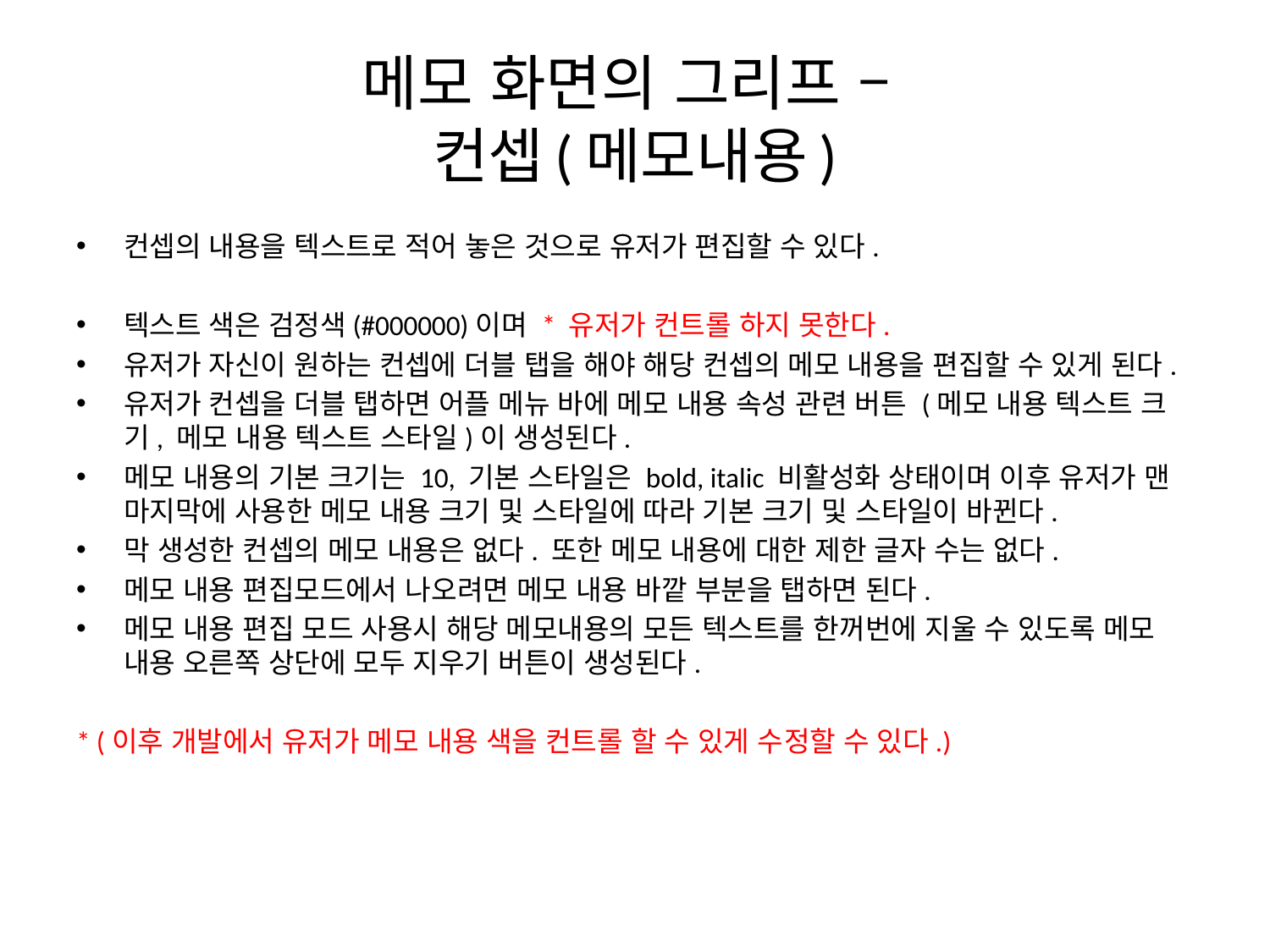

# 메모 화면의 그리프 – 컨셉(메모내용)
컨셉의 내용을 텍스트로 적어 놓은 것으로 유저가 편집할 수 있다.

텍스트 색은 검정색(#000000)이며 * 유저가 컨트롤 하지 못한다.
유저가 자신이 원하는 컨셉에 더블 탭을 해야 해당 컨셉의 메모 내용을 편집할 수 있게 된다.
유저가 컨셉을 더블 탭하면 어플 메뉴 바에 메모 내용 속성 관련 버튼 (메모 내용 텍스트 크기, 메모 내용 텍스트 스타일)이 생성된다.
메모 내용의 기본 크기는 10, 기본 스타일은 bold, italic 비활성화 상태이며 이후 유저가 맨 마지막에 사용한 메모 내용 크기 및 스타일에 따라 기본 크기 및 스타일이 바뀐다.
막 생성한 컨셉의 메모 내용은 없다. 또한 메모 내용에 대한 제한 글자 수는 없다.
메모 내용 편집모드에서 나오려면 메모 내용 바깥 부분을 탭하면 된다.
메모 내용 편집 모드 사용시 해당 메모내용의 모든 텍스트를 한꺼번에 지울 수 있도록 메모 내용 오른쪽 상단에 모두 지우기 버튼이 생성된다.

* (이후 개발에서 유저가 메모 내용 색을 컨트롤 할 수 있게 수정할 수 있다.)